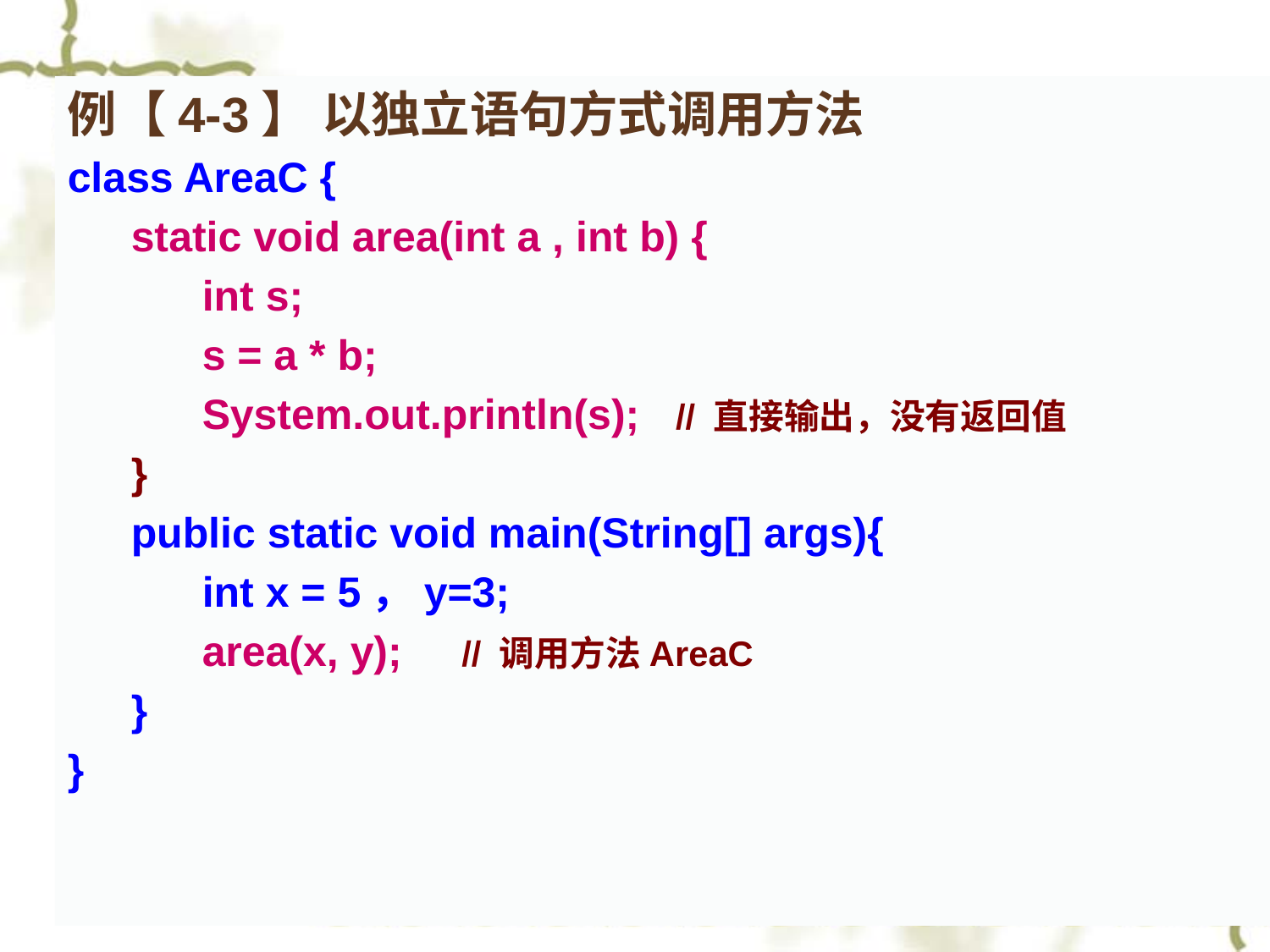

例【4-3】 以独立语句方式调用方法
class AreaC {
static void area(int a , int b) {
      int s;
      s = a * b;
      System.out.println(s);   // 直接输出，没有返回值
}
public static void main(String[] args){
      int x = 5，y=3;
      area(x, y);     // 调用方法AreaC
}
}